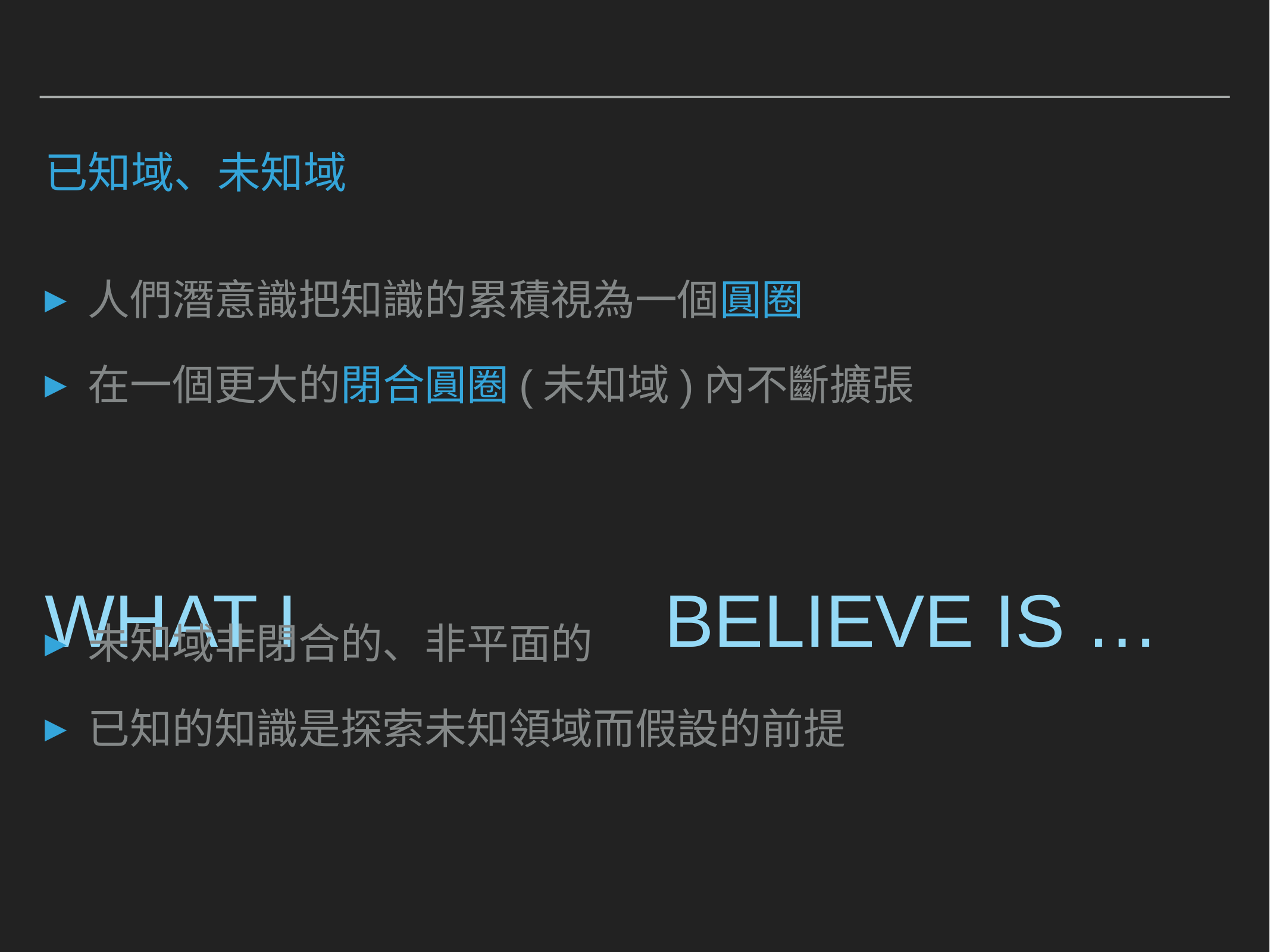

# 已知域、未知域
人們潛意識把知識的累積視為一個圓圈
在一個更大的閉合圓圈(未知域)內不斷擴張
What I believe is …
未知域非閉合的、非平面的
已知的知識是探索未知領域而假設的前提